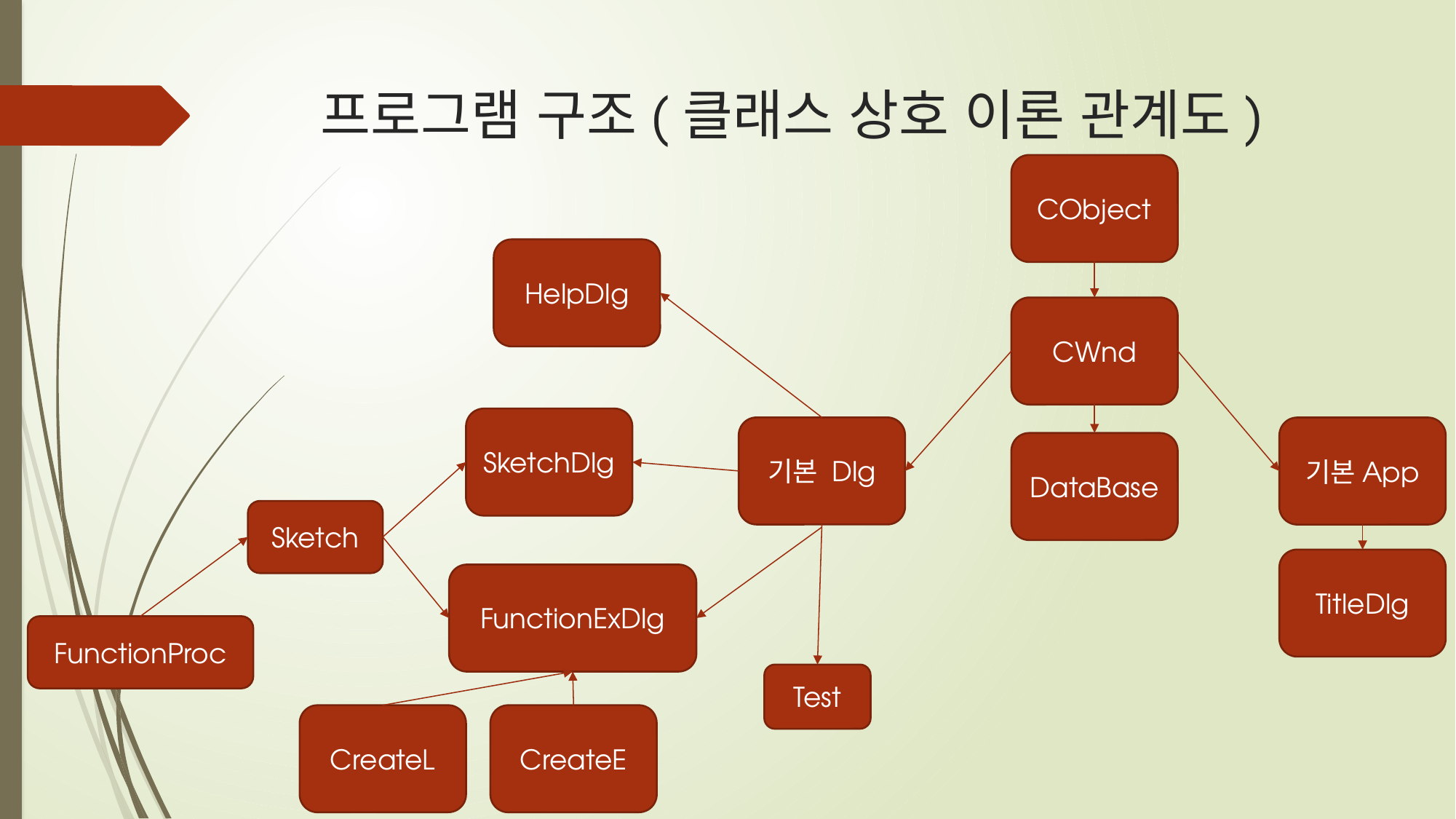

# 프로그램 구조(클래스 상호 이론 관계도)
CObject
HelpDlg
CWnd
SketchDlg
기본 Dlg
기본App
DataBase
Sketch
TitleDlg
FunctionExDlg
FunctionProc
Test
CreateE
CreateL